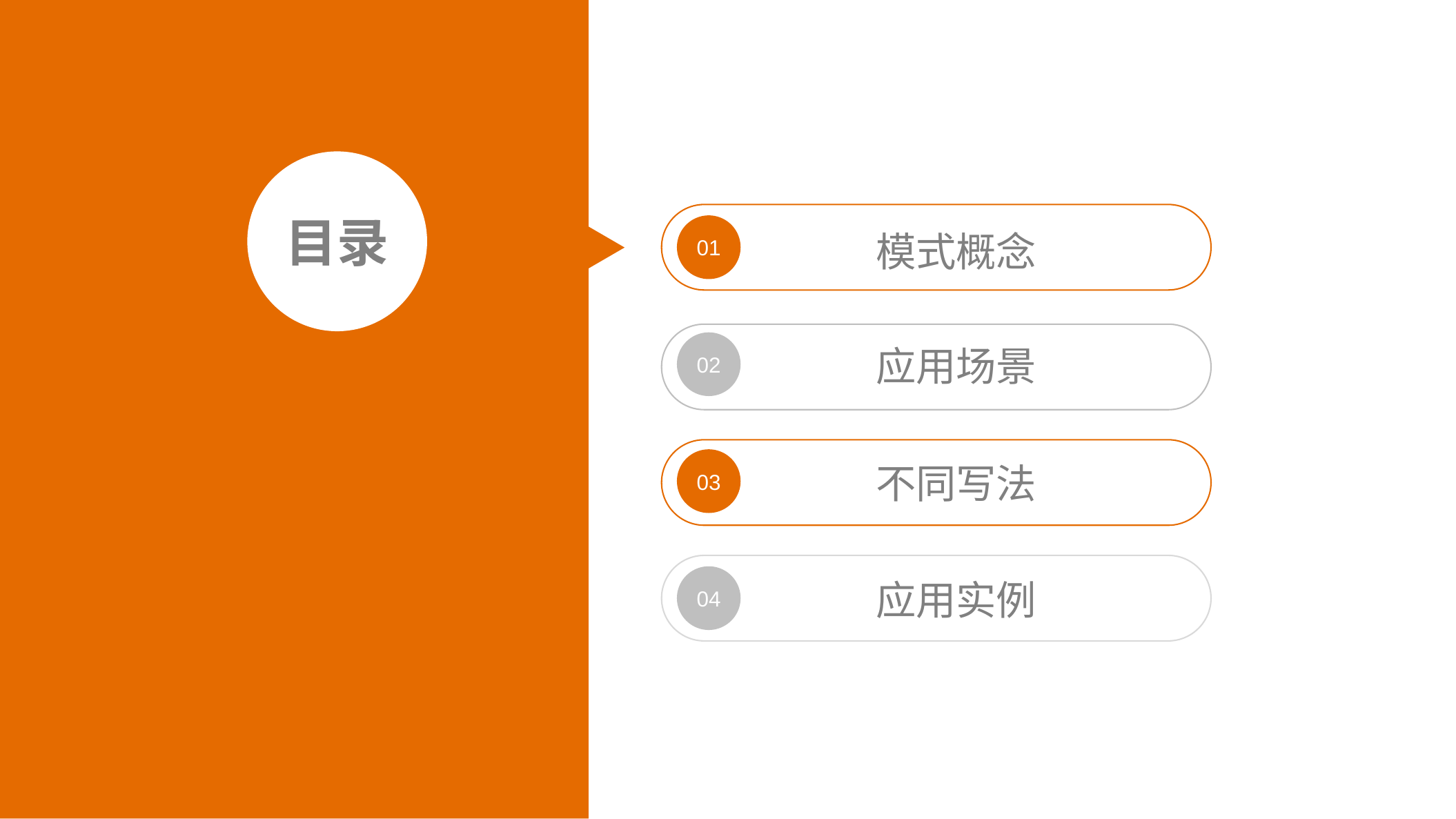

目录

01
模式概念

02
应用场景

03
不同写法

04
应用实例